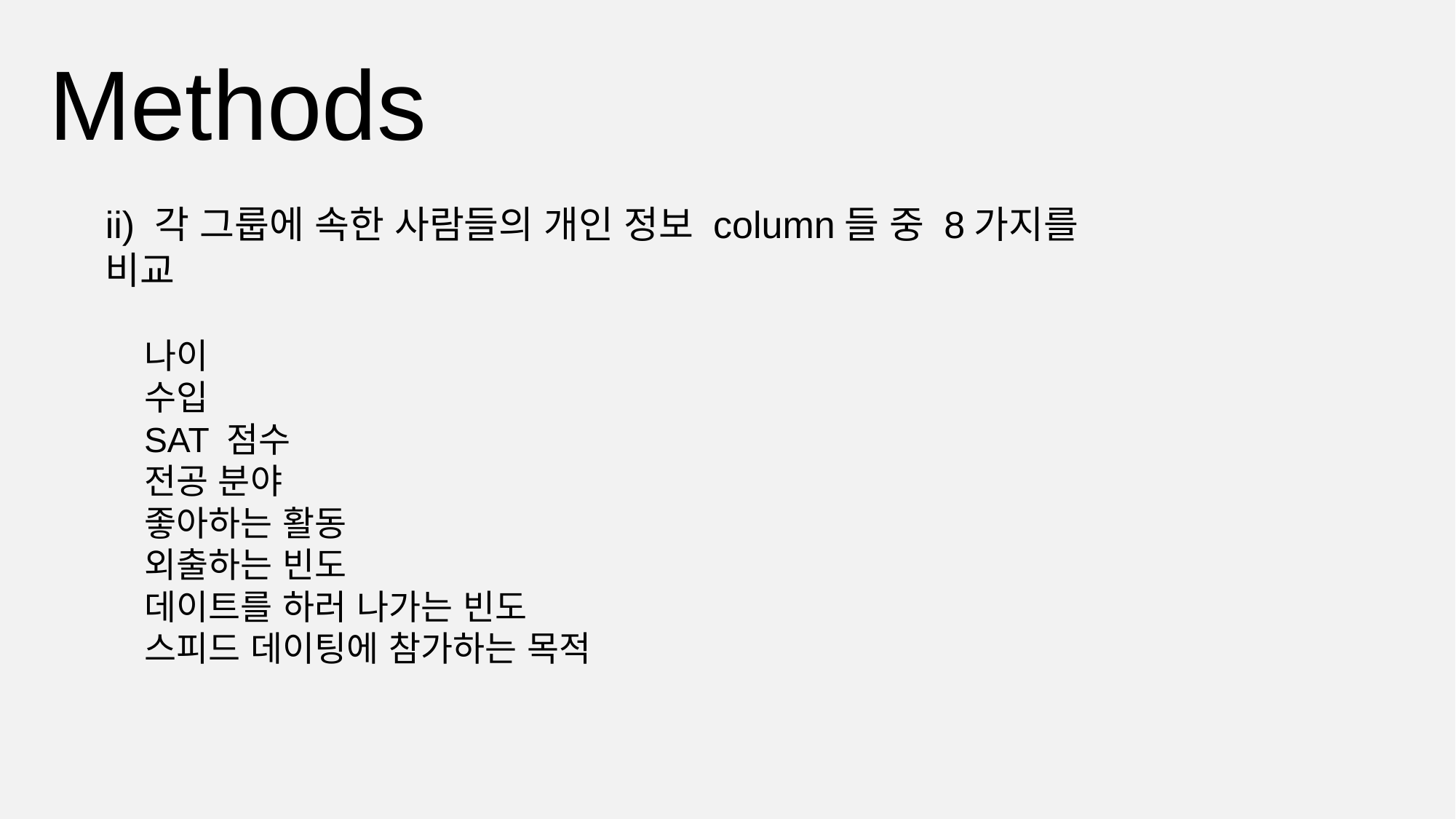

Methods
ii) 각 그룹에 속한 사람들의 개인 정보 column들 중 8가지를 비교
나이
수입
SAT 점수
전공 분야
좋아하는 활동
외출하는 빈도
데이트를 하러 나가는 빈도
스피드 데이팅에 참가하는 목적